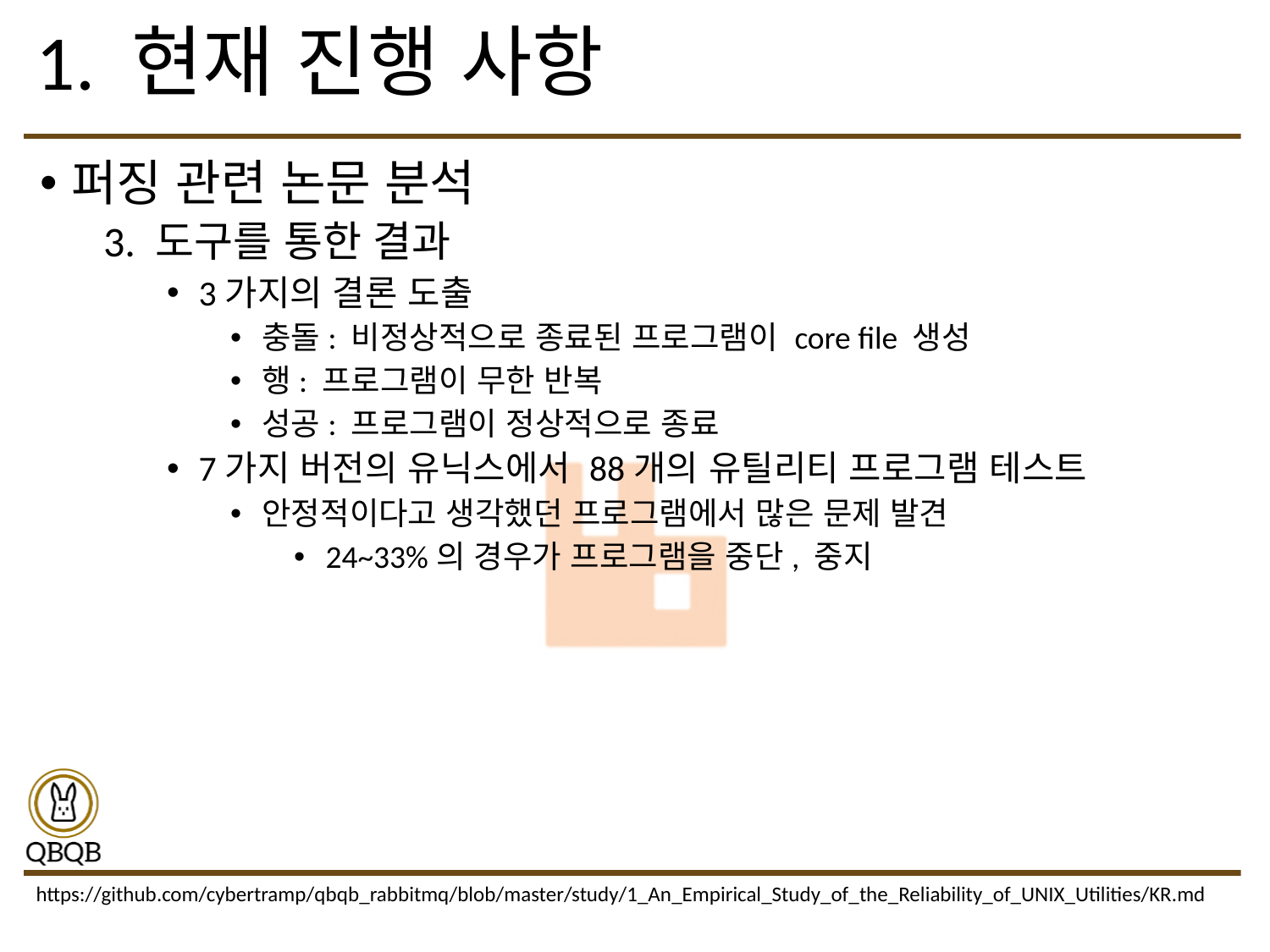

# 1. 현재 진행 사항
퍼징 관련 논문 분석
3. 도구를 통한 결과
3가지의 결론 도출
충돌: 비정상적으로 종료된 프로그램이 core file 생성
행: 프로그램이 무한 반복
성공: 프로그램이 정상적으로 종료
7가지 버전의 유닉스에서 88개의 유틸리티 프로그램 테스트
안정적이다고 생각했던 프로그램에서 많은 문제 발견
24~33%의 경우가 프로그램을 중단, 중지

https://github.com/cybertramp/qbqb_rabbitmq/blob/master/study/1_An_Empirical_Study_of_the_Reliability_of_UNIX_Utilities/KR.md